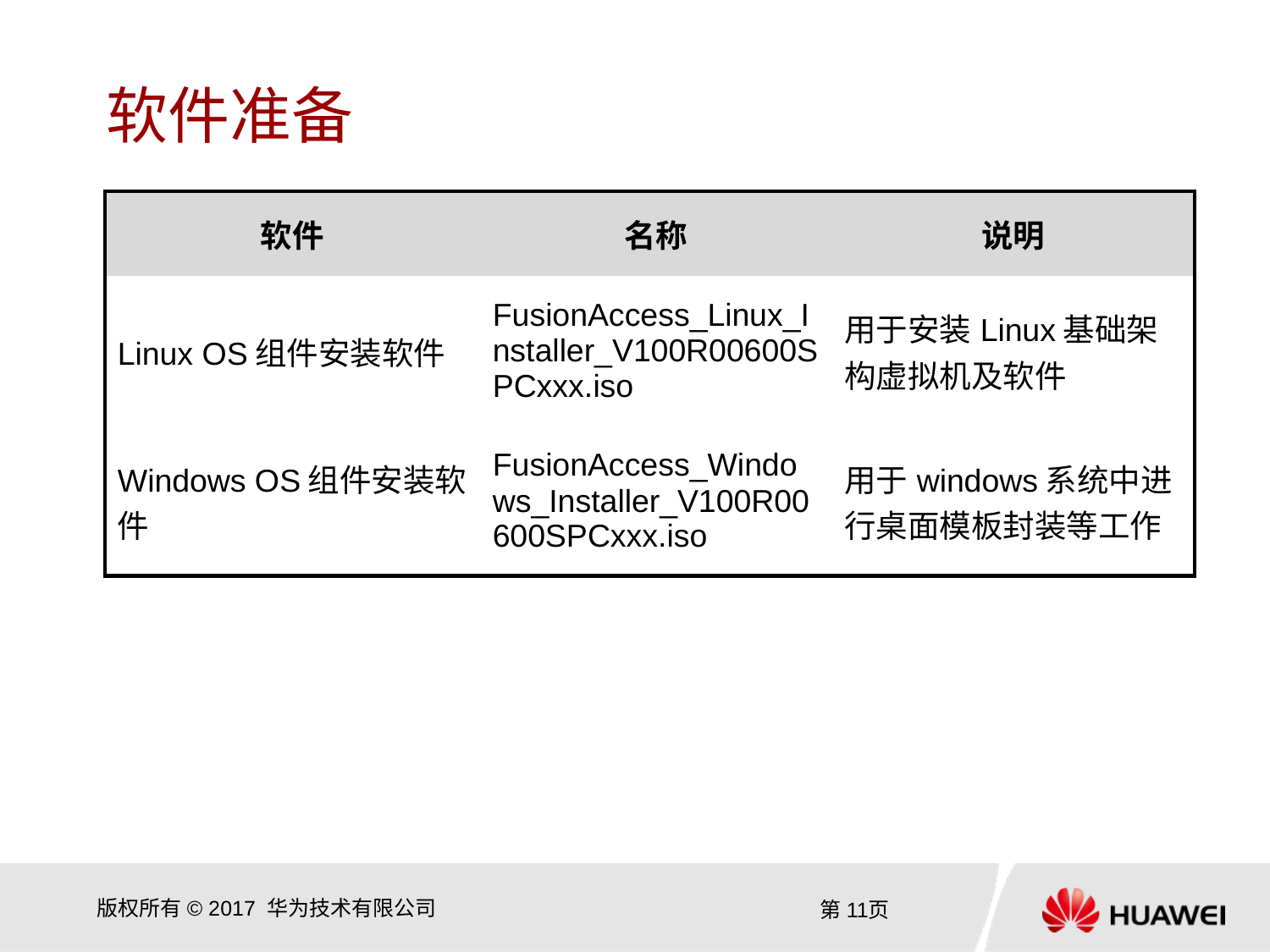

# 软件准备
| 软件 | 名称 | 说明 |
| --- | --- | --- |
| Linux OS组件安装软件 | FusionAccess\_Linux\_Installer\_V100R00600SPCxxx.iso | 用于安装Linux基础架构虚拟机及软件 |
| Windows OS组件安装软件 | FusionAccess\_Windows\_Installer\_V100R00600SPCxxx.iso | 用于windows系统中进行桌面模板封装等工作 |